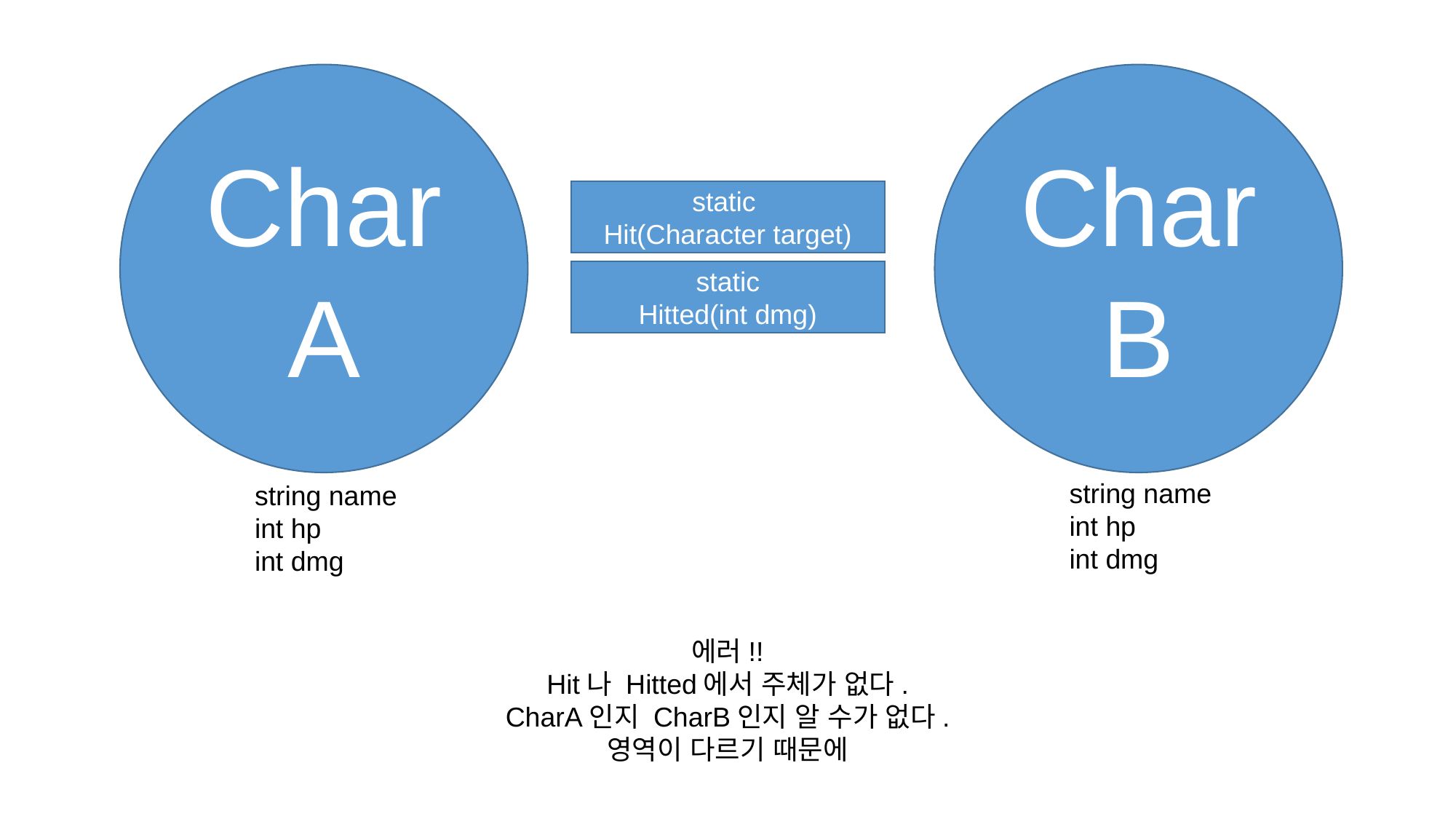

CharB
CharA
static
Hit(Character target)
static
Hitted(int dmg)
string name
int hp
int dmg
string name
int hp
int dmg
에러!!
Hit나 Hitted에서 주체가 없다.
CharA인지 CharB인지 알 수가 없다.
영역이 다르기 때문에